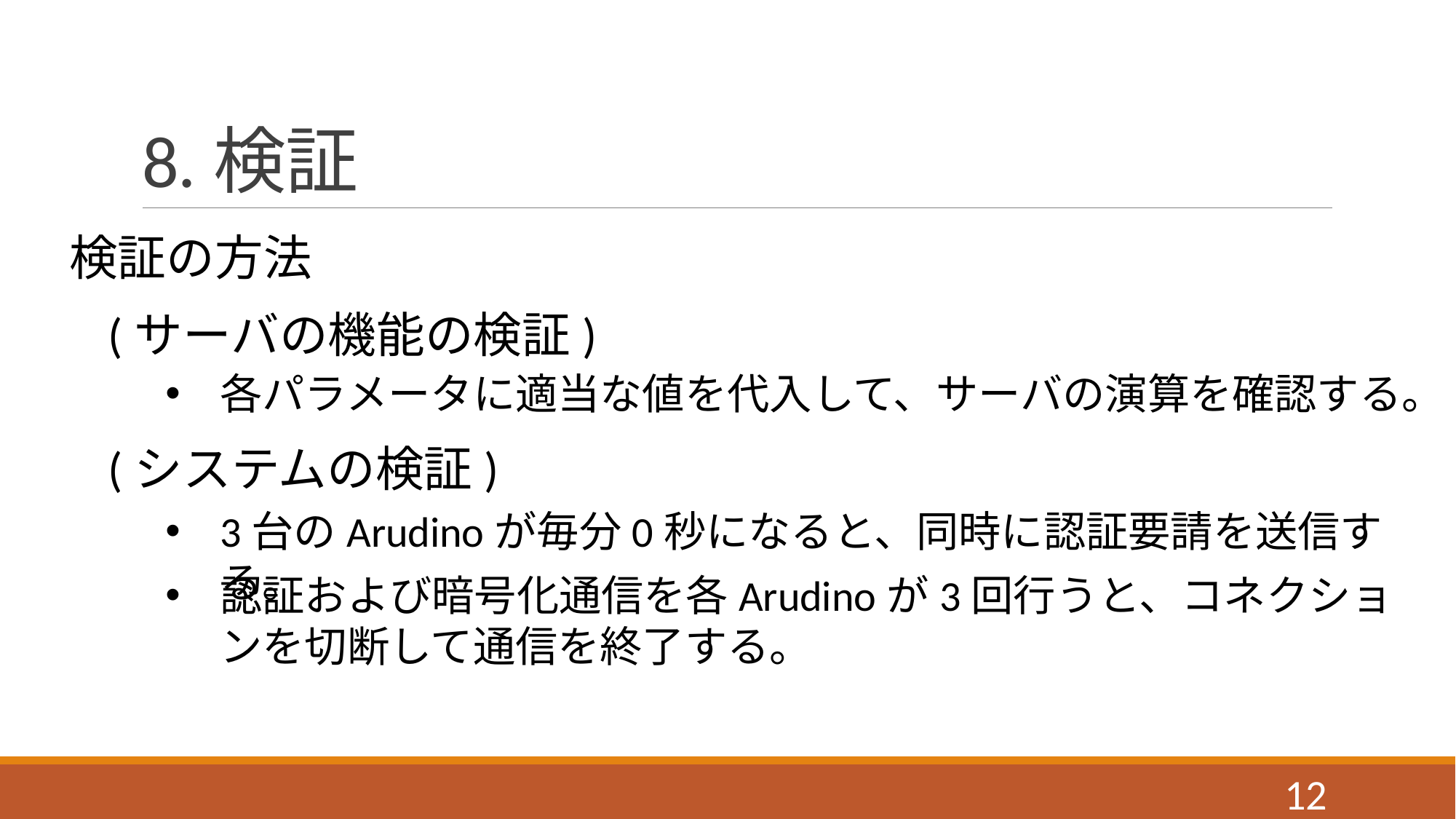

# 8.検証
検証の方法
(サーバの機能の検証)
各パラメータに適当な値を代入して、サーバの演算を確認する。
(システムの検証)
3台のArudinoが毎分0秒になると、同時に認証要請を送信する。
認証および暗号化通信を各Arudinoが3回行うと、コネクションを切断して通信を終了する。
12